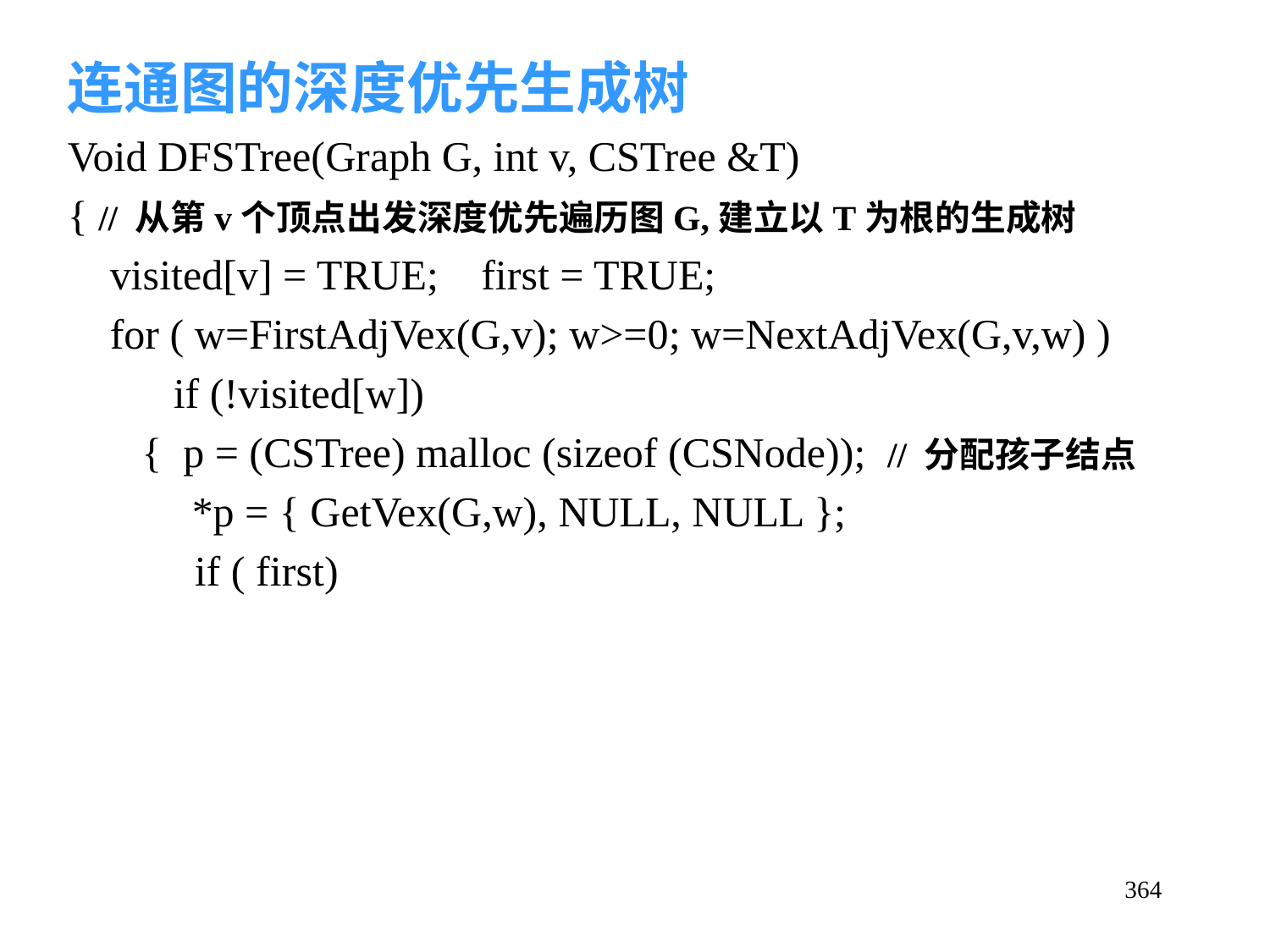

连通图的深度优先生成树
Void DFSTree(Graph G, int v, CSTree &T)
{ // 从第v个顶点出发深度优先遍历图G,建立以T为根的生成树
    visited[v] = TRUE;    first = TRUE;
    for ( w=FirstAdjVex(G,v); w>=0; w=NextAdjVex(G,v,w) )
          if (!visited[w])
       {  p = (CSTree) malloc (sizeof (CSNode));  // 分配孩子结点
              *p = { GetVex(G,w), NULL, NULL };
            if ( first)

364